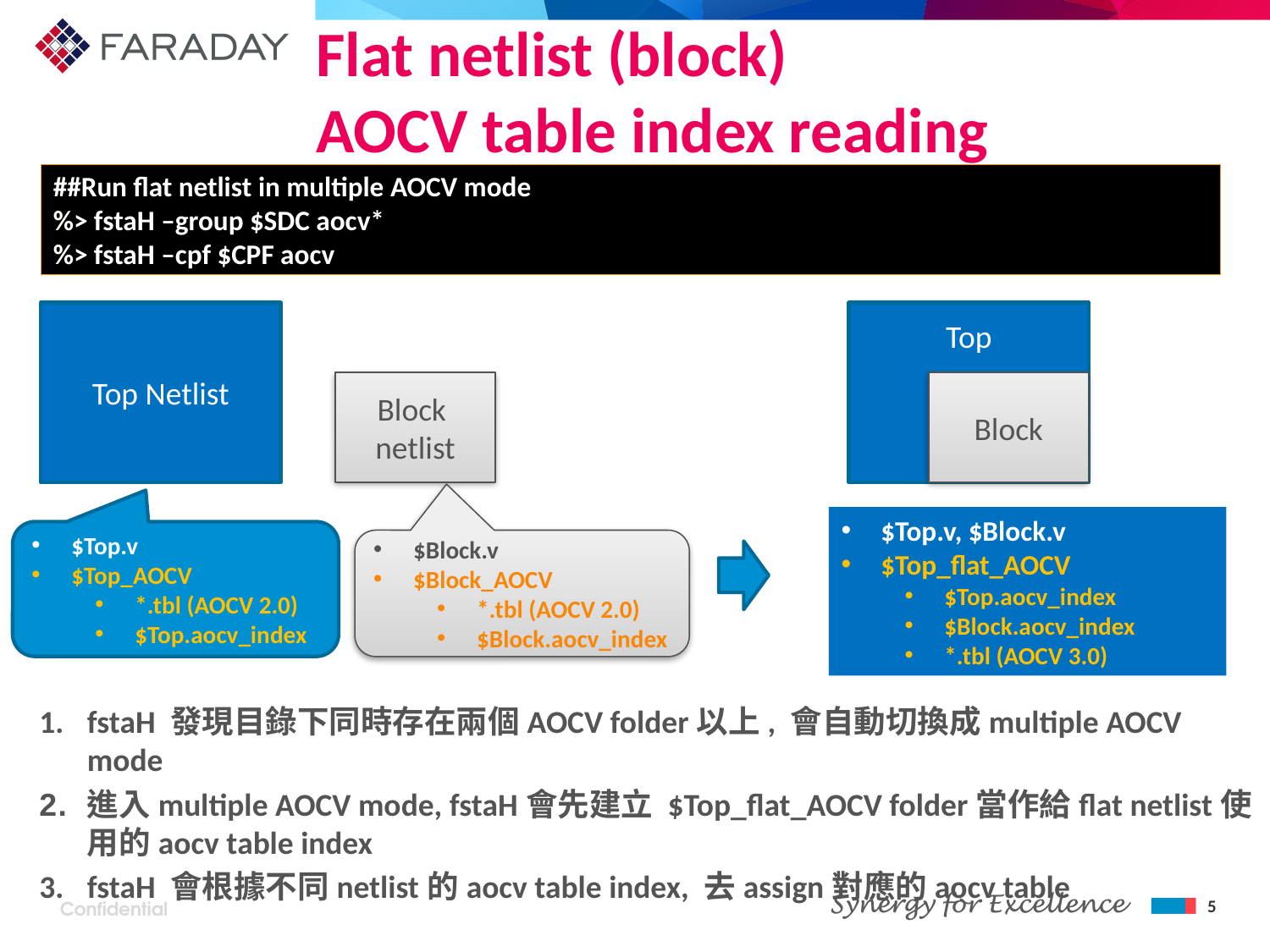

# Flat netlist (block) AOCV table index reading
##Run flat netlist in multiple AOCV mode
%> fstaH –group $SDC aocv*
%> fstaH –cpf $CPF aocv
Top

Top Netlist
Block
netlist
Block
$Top.v, $Block.v
$Top_flat_AOCV
$Top.aocv_index
$Block.aocv_index
*.tbl (AOCV 3.0)
$Top.v
$Top_AOCV
*.tbl (AOCV 2.0)
$Top.aocv_index
$Block.v
$Block_AOCV
*.tbl (AOCV 2.0)
$Block.aocv_index

fstaH 發現目錄下同時存在兩個AOCV folder以上, 會自動切換成multiple AOCV mode
進入multiple AOCV mode, fstaH會先建立 $Top_flat_AOCV folder當作給flat netlist使用的aocv table index
fstaH 會根據不同netlist的aocv table index, 去assign對應的aocv table